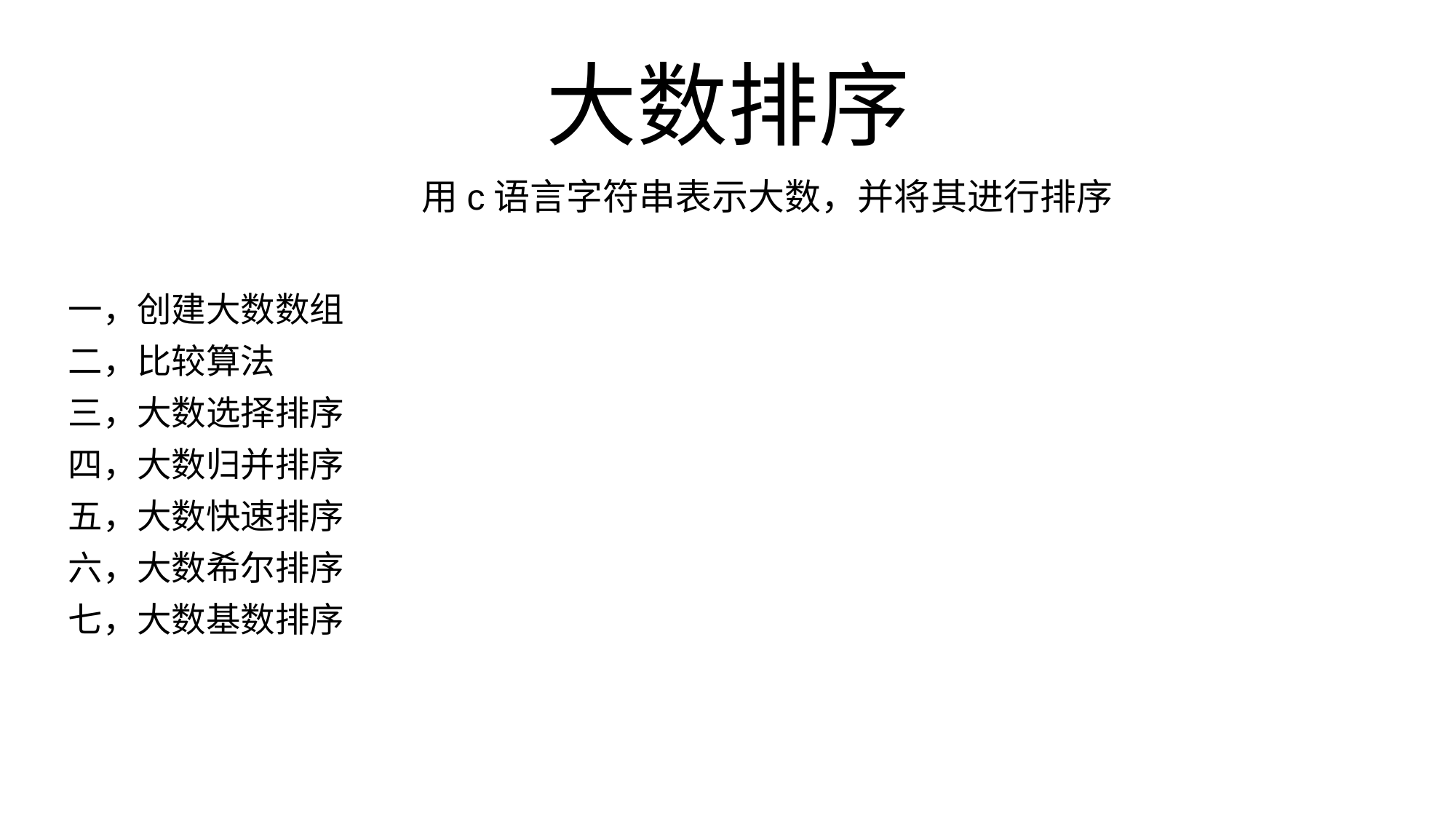

# 大数排序
用c语言字符串表示大数，并将其进行排序
一，创建大数数组
二，比较算法
三，大数选择排序
四，大数归并排序
五，大数快速排序
六，大数希尔排序
七，大数基数排序